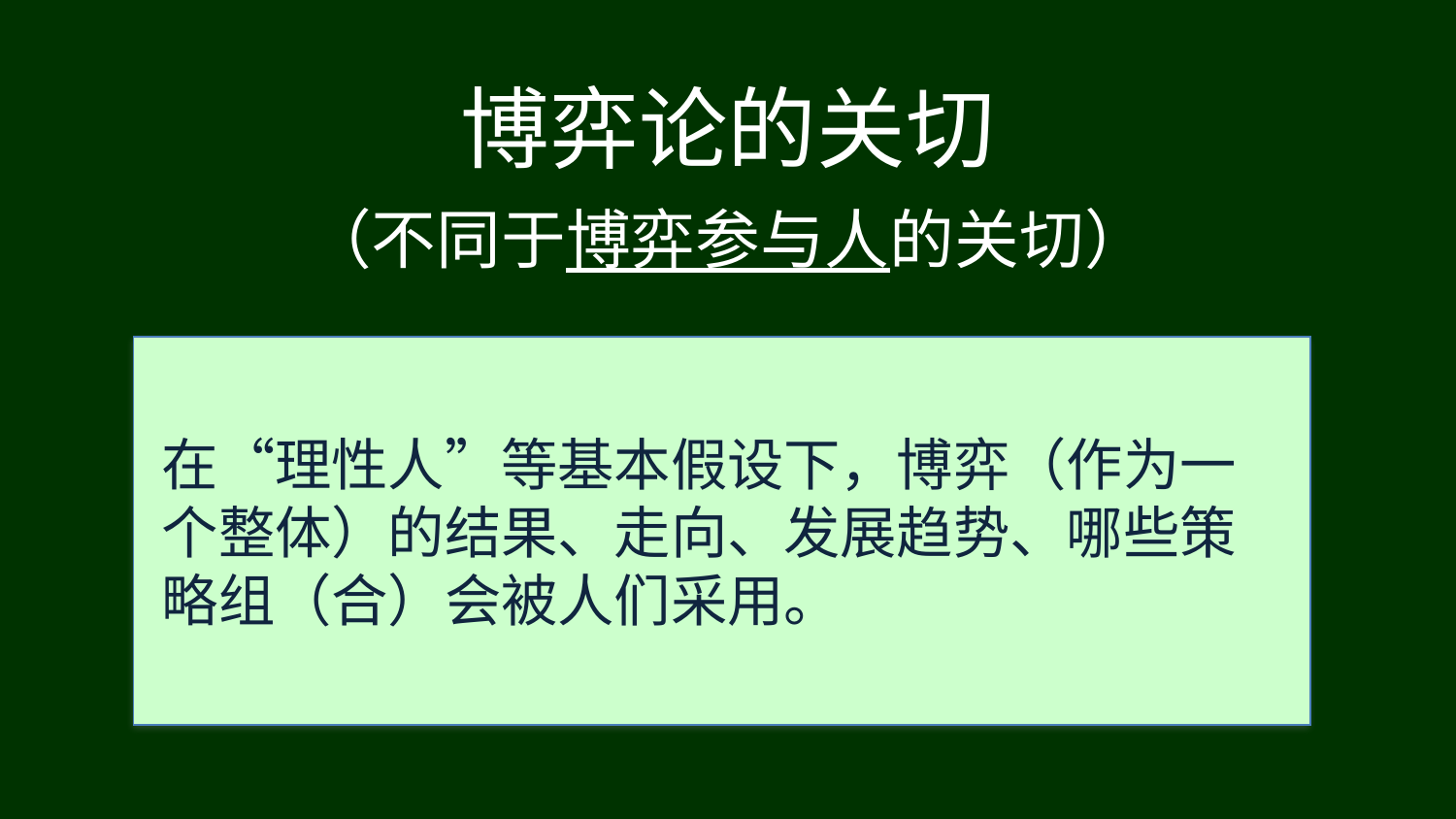

# 博弈论的关切
（不同于博弈参与人的关切）
在“理性人”等基本假设下，博弈（作为一个整体）的结果、走向、发展趋势、哪些策略组（合）会被人们采用。